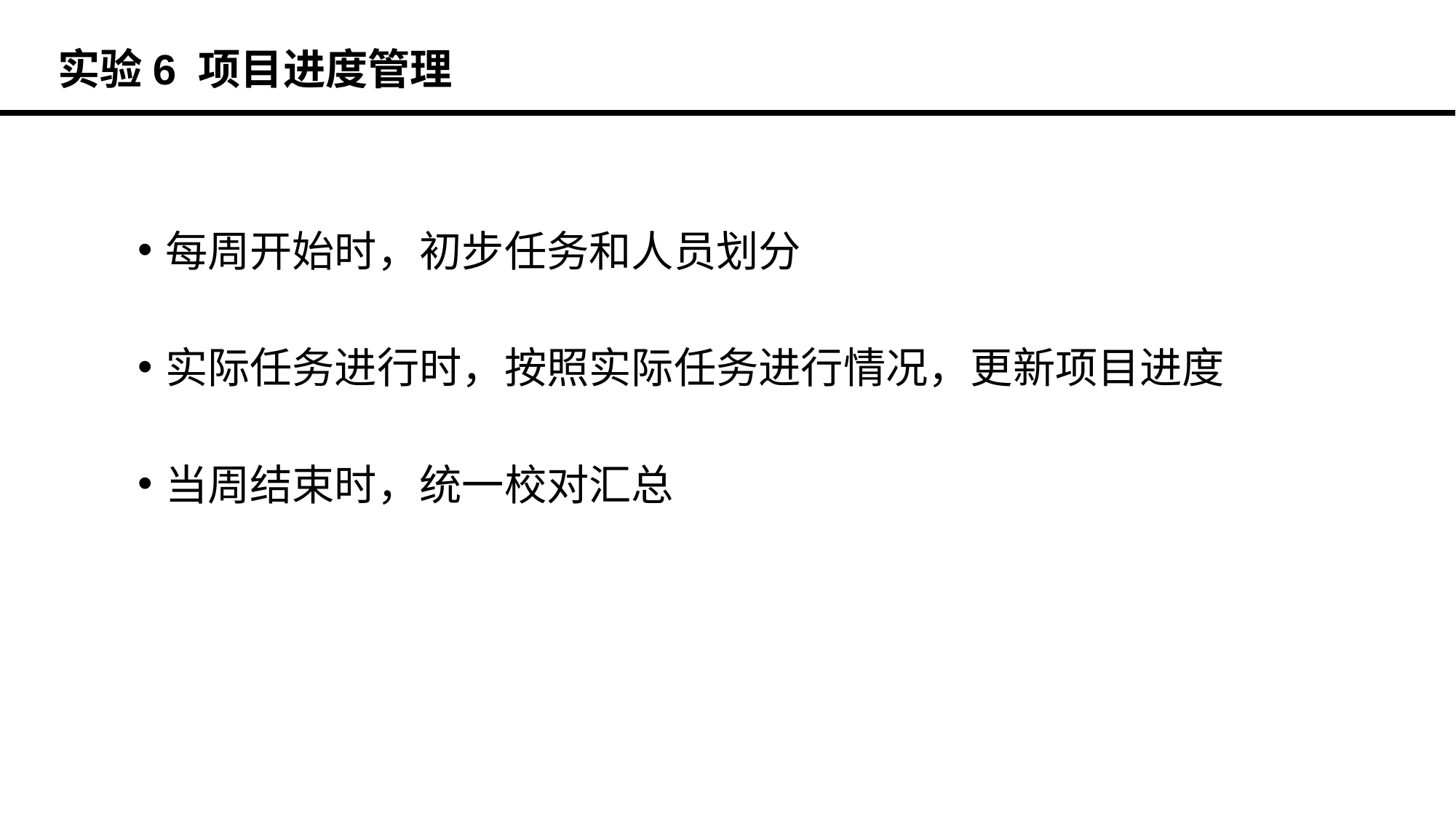

实验6 项目进度管理
每周开始时，初步任务和人员划分
实际任务进行时，按照实际任务进行情况，更新项目进度
当周结束时，统一校对汇总